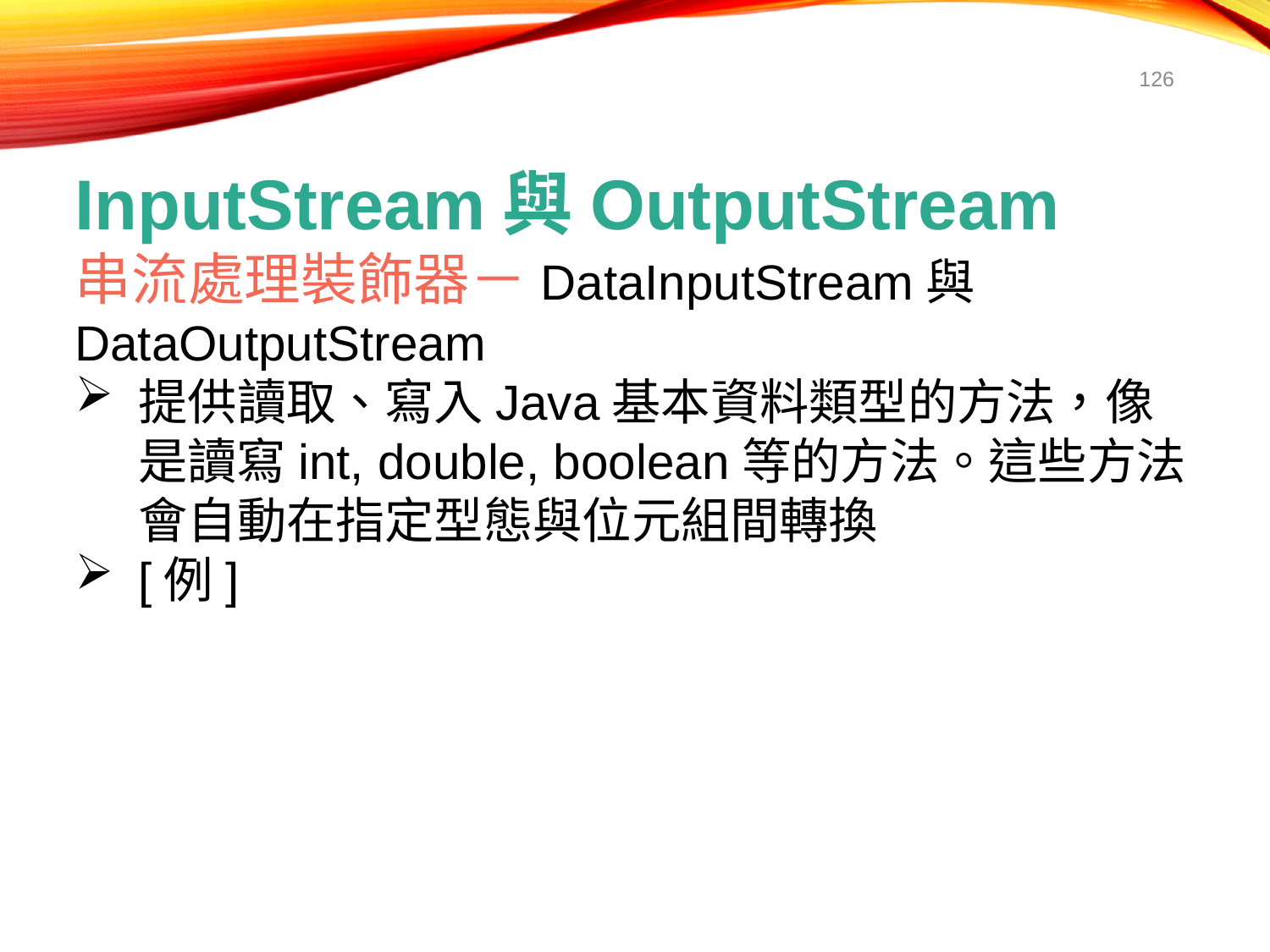

126
InputStream與OutputStream
串流處理裝飾器－DataInputStream與DataOutputStream
提供讀取、寫入Java基本資料類型的方法，像是讀寫int, double, boolean等的方法。這些方法會自動在指定型態與位元組間轉換
[例]